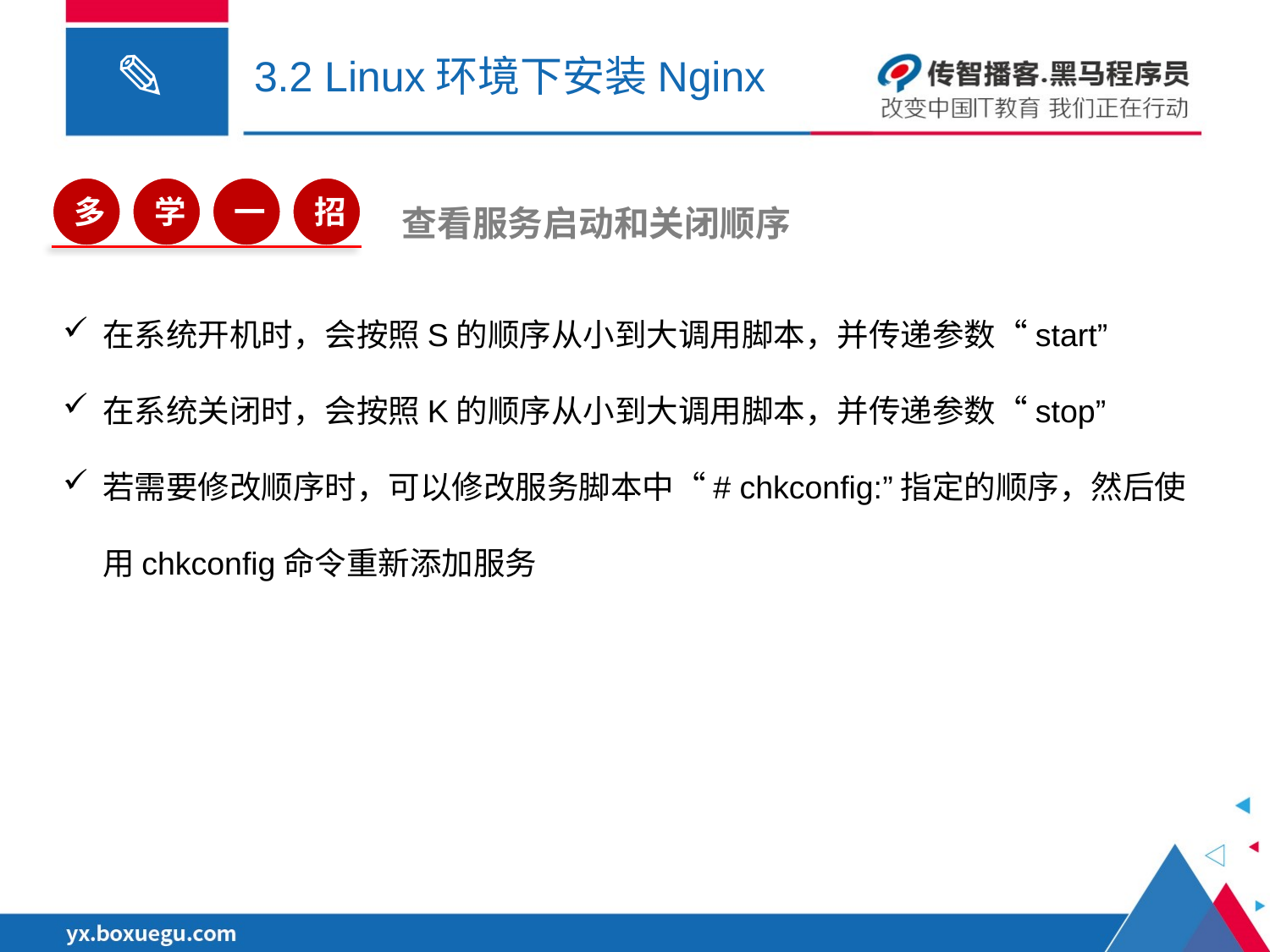

# 3.2 Linux环境下安装Nginx
多
学
一
招
查看服务启动和关闭顺序
在系统开机时，会按照S的顺序从小到大调用脚本，并传递参数“start”
在系统关闭时，会按照K的顺序从小到大调用脚本，并传递参数“stop”
若需要修改顺序时，可以修改服务脚本中“# chkconfig:”指定的顺序，然后使用chkconfig命令重新添加服务